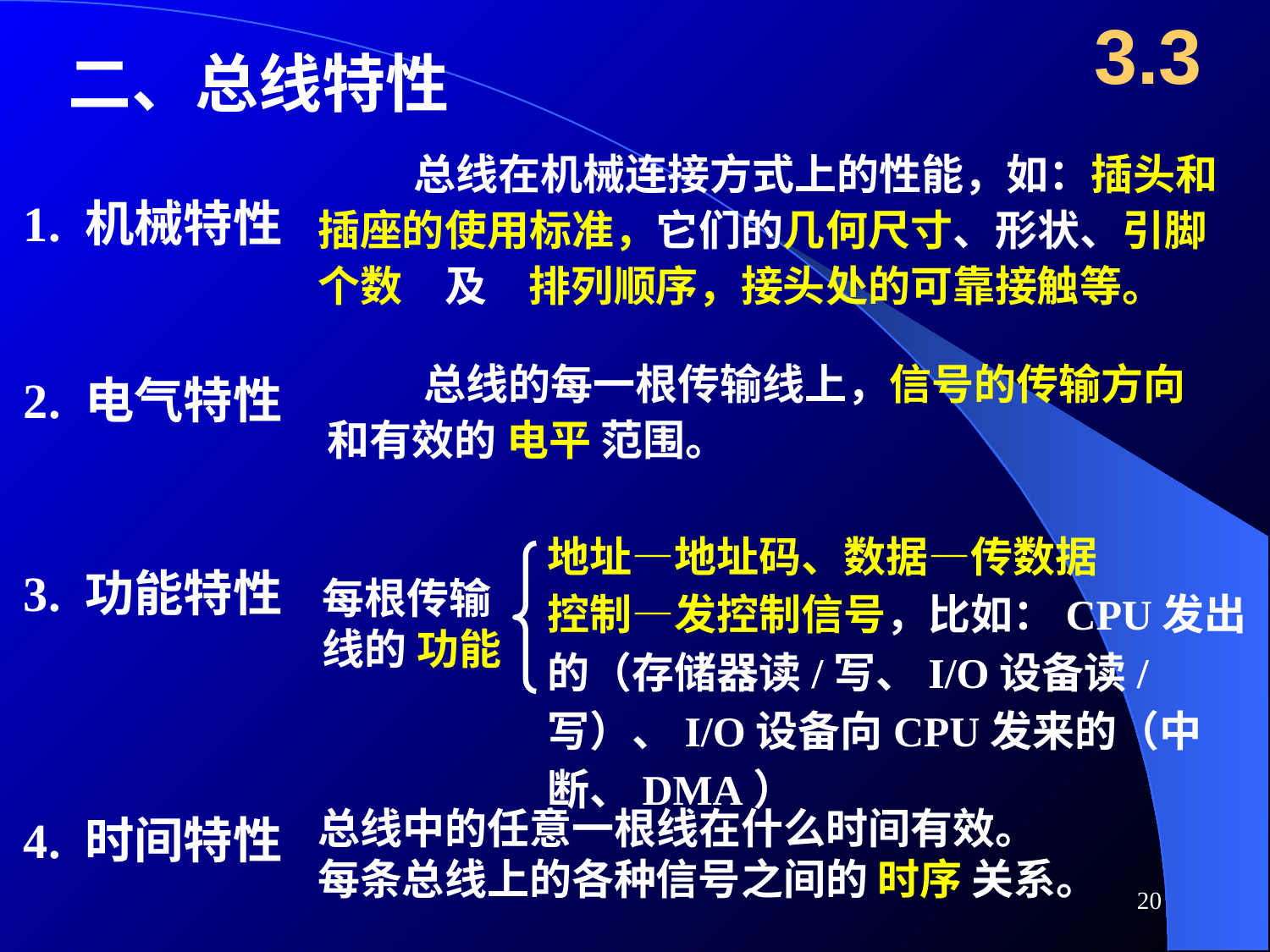

3.3
二、总线特性
         总线在机械连接方式上的性能，如：插头和插座的使用标准，它们的几何尺寸、形状、引脚个数　及　排列顺序，接头处的可靠接触等。
1. 机械特性
2. 电气特性
3. 功能特性
4. 时间特性
         总线的每一根传输线上，信号的传输方向 和有效的 电平 范围。
地址—地址码、数据—传数据
控制—发控制信号，比如：CPU发出的（存储器读/写、I/O设备读/写）、I/O设备向CPU发来的（中断、DMA）

每根传输
线的 功能
总线中的任意一根线在什么时间有效。
每条总线上的各种信号之间的 时序 关系。
20